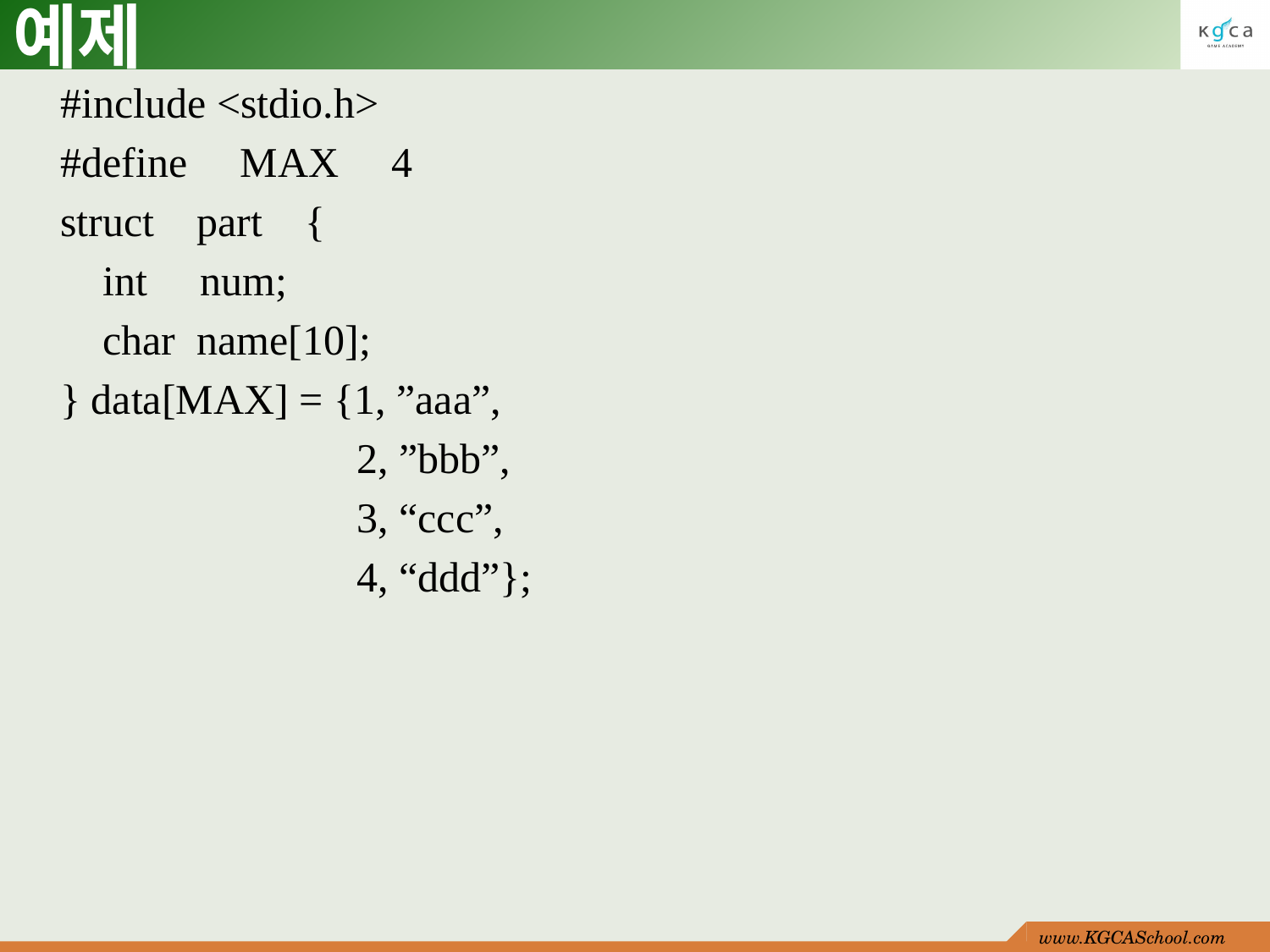

# 예제
#include <stdio.h>
#define     MAX     4
struct    part    {
    int     num;
    char  name[10];
} data[MAX] = {1, ”aaa”,
                            2, ”bbb”,
                            3, “ccc”,
                            4, “ddd”};